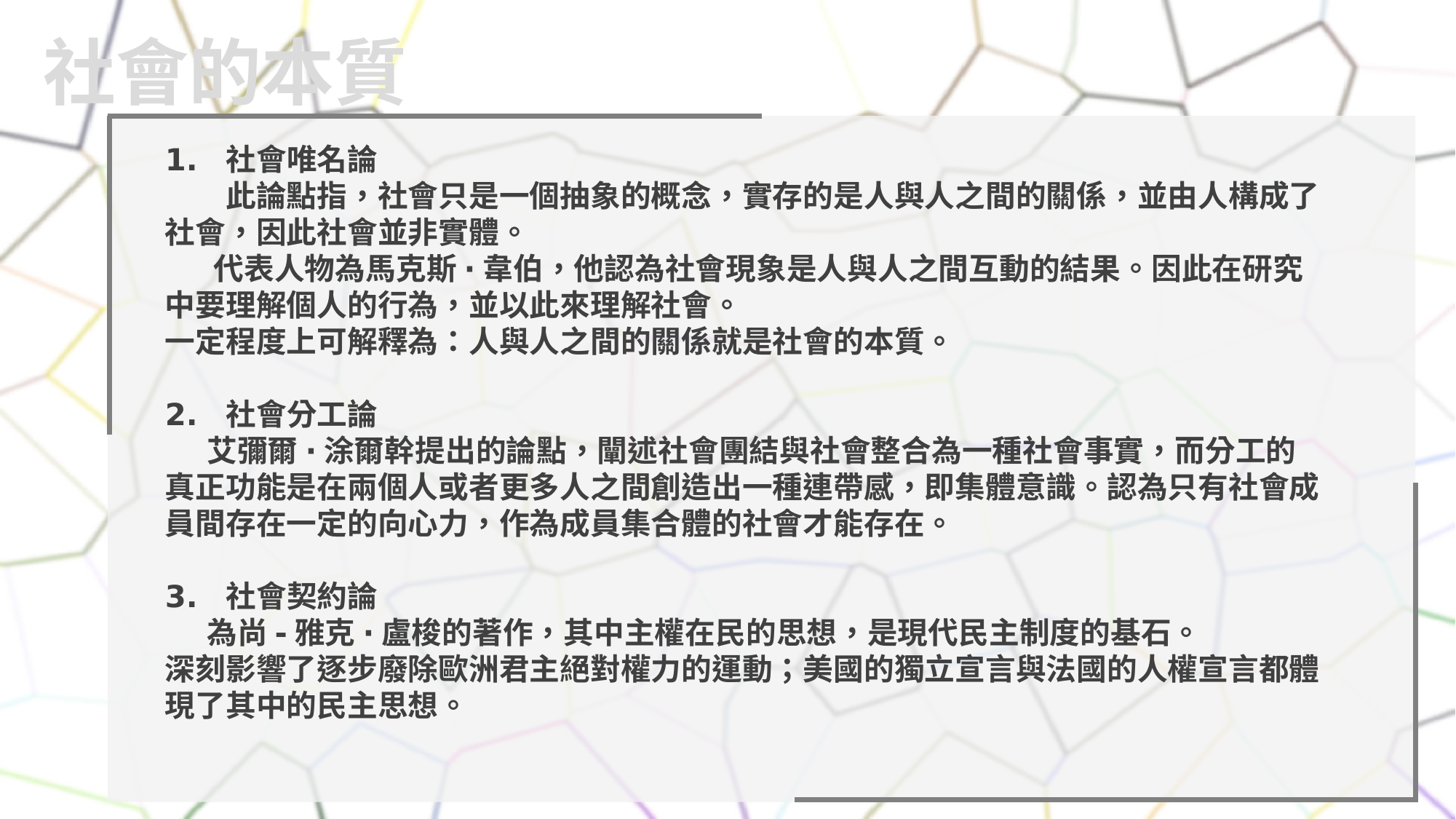

社會的本質

1.  社會唯名論
　　此論點指，社會只是一個抽象的概念，實存的是人與人之間的關係，並由人構成了社會，因此社會並非實體。
      代表人物為馬克斯·韋伯，他認為社會現象是人與人之間互動的結果。因此在研究中要理解個人的行為，並以此來理解社會。
一定程度上可解釋為：人與人之間的關係就是社會的本質。

2.  社會分工論
     艾彌爾·涂爾幹提出的論點，闡述社會團結與社會整合為一種社會事實，而分工的真正功能是在兩個人或者更多人之間創造出一種連帶感，即集體意識。認為只有社會成員間存在一定的向心力，作為成員集合體的社會才能存在。

3.  社會契約論
     為尚-雅克·盧梭的著作，其中主權在民的思想，是現代民主制度的基石。
深刻影響了逐步廢除歐洲君主絕對權力的運動；美國的獨立宣言與法國的人權宣言都體現了其中的民主思想。